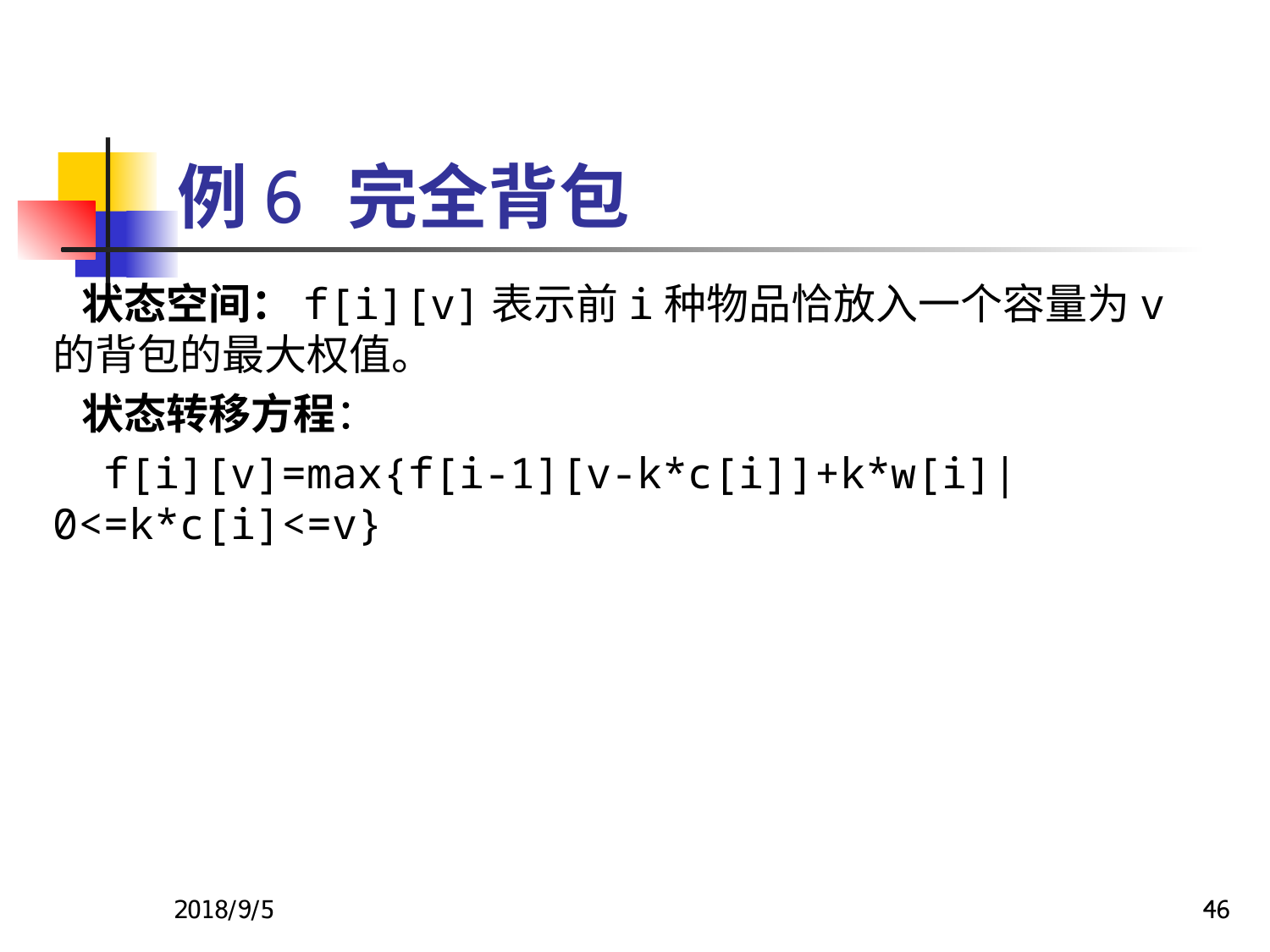

# 例6 完全背包
  状态空间：f[i][v]表示前i种物品恰放入一个容量为v的背包的最大权值。
  状态转移方程：
  f[i][v]=max{f[i-1][v-k*c[i]]+k*w[i]|0<=k*c[i]<=v}
2018/9/5
46